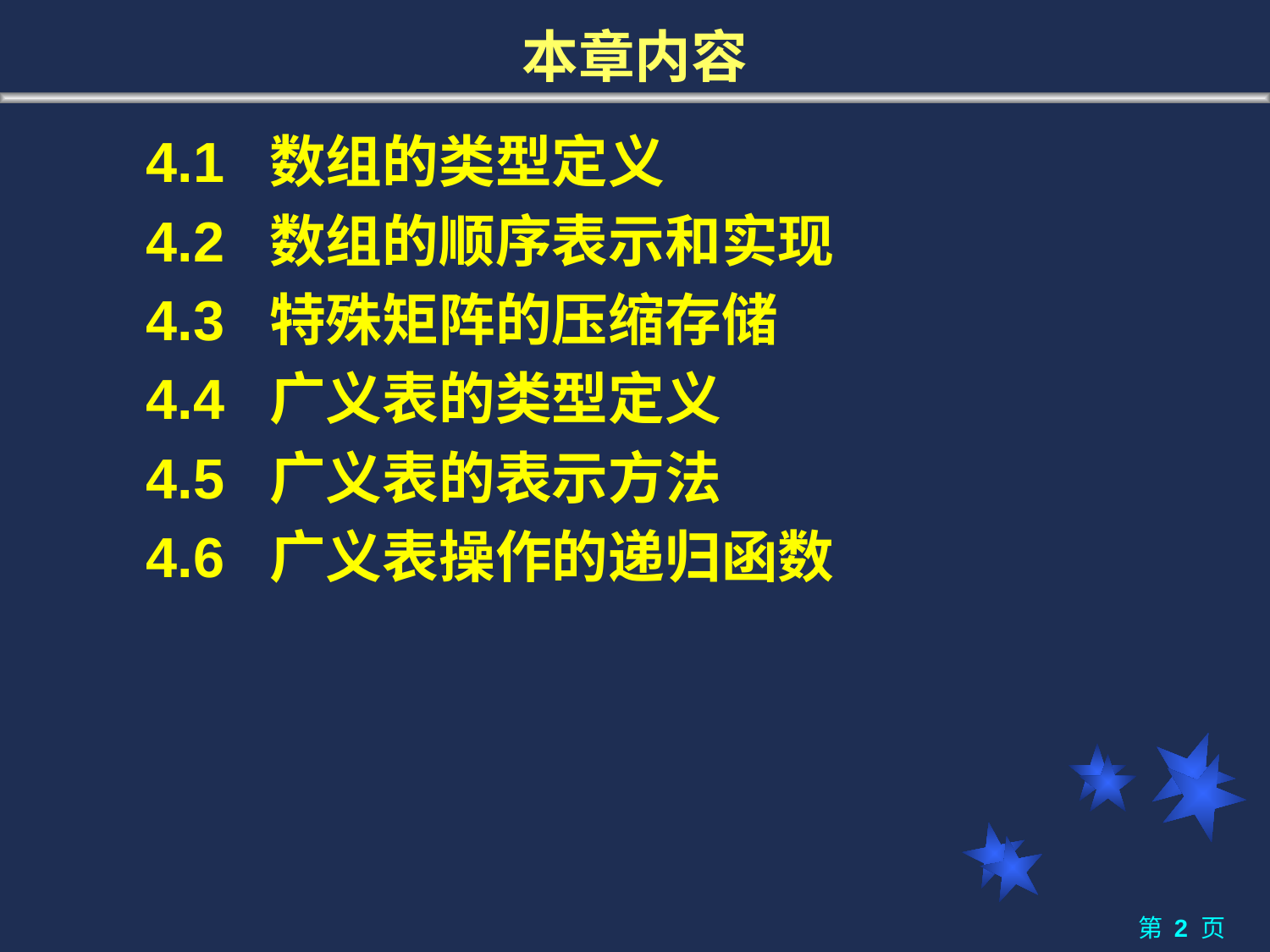

# 本章内容
4.1  数组的类型定义
4.2  数组的顺序表示和实现
4.3  特殊矩阵的压缩存储
4.4  广义表的类型定义
4.5  广义表的表示方法
4.6  广义表操作的递归函数
第 2 页